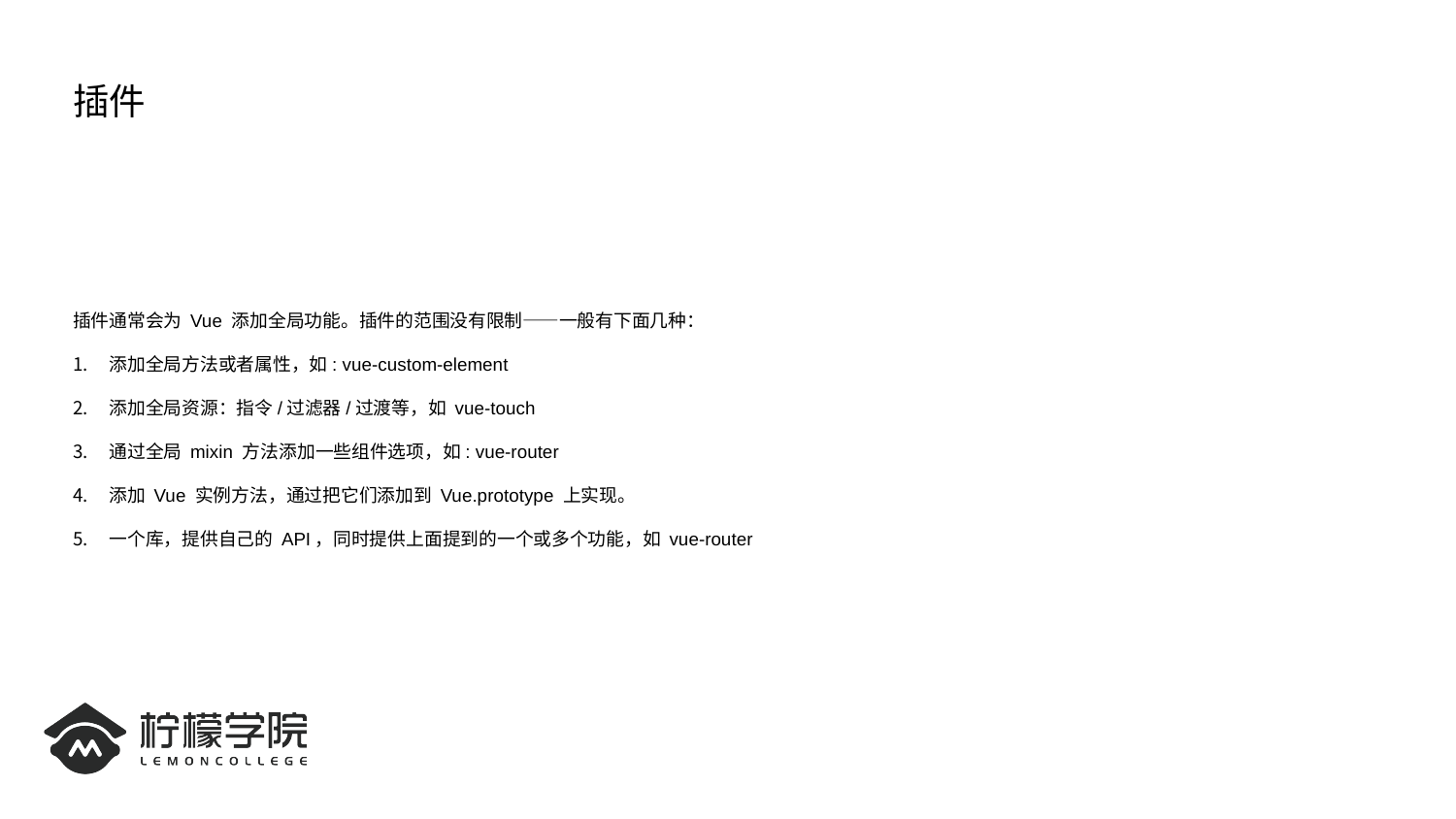

# 插件
插件通常会为 Vue 添加全局功能。插件的范围没有限制——一般有下面几种：

添加全局方法或者属性，如: vue-custom-element

添加全局资源：指令/过滤器/过渡等，如 vue-touch

通过全局 mixin 方法添加一些组件选项，如: vue-router

添加 Vue 实例方法，通过把它们添加到 Vue.prototype 上实现。

一个库，提供自己的 API，同时提供上面提到的一个或多个功能，如 vue-router